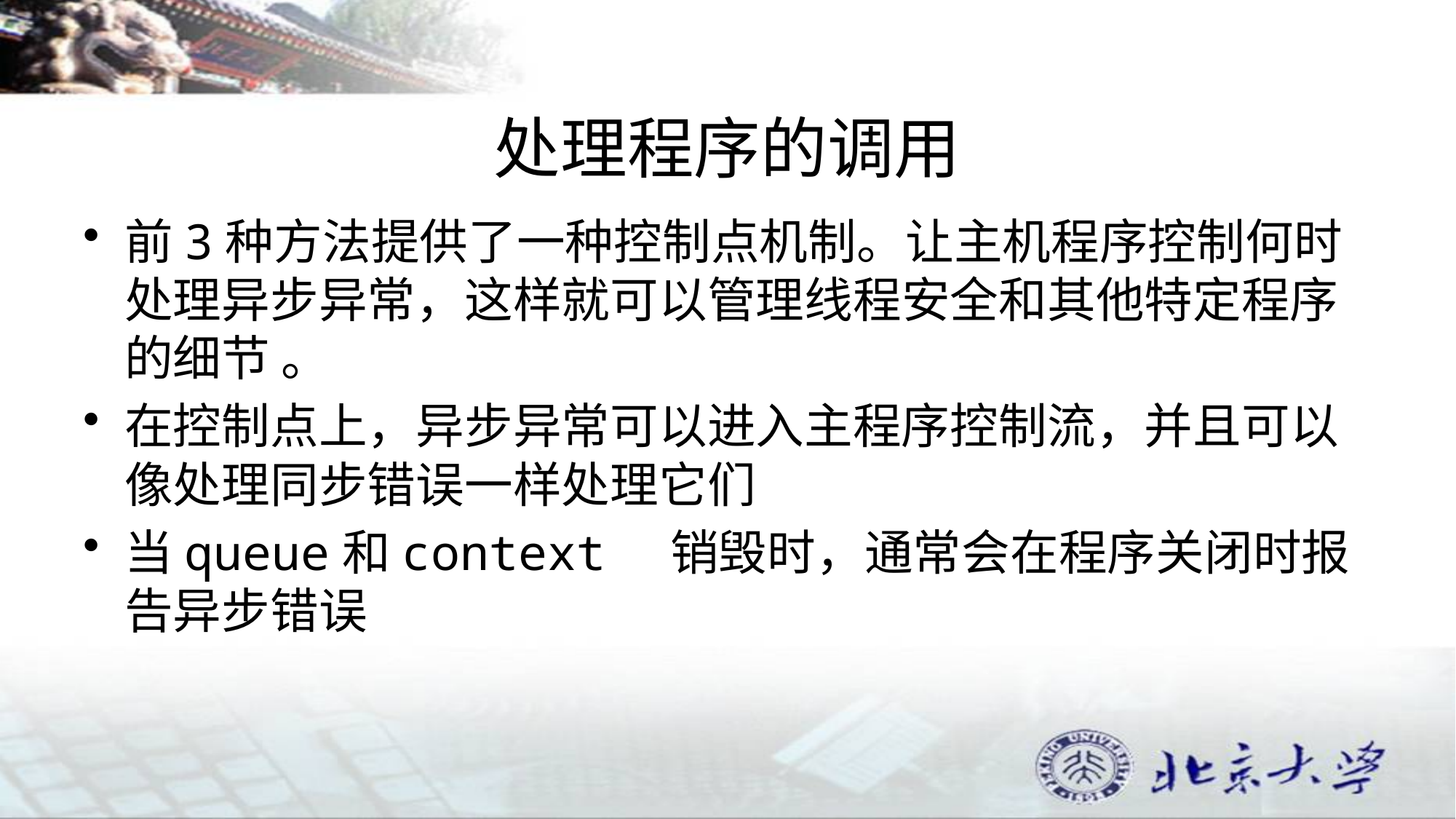

# 处理程序的调用
前3种方法提供了一种控制点机制。让主机程序控制何时处理异步异常，这样就可以管理线程安全和其他特定程序的细节 。
在控制点上，异步异常可以进入主程序控制流，并且可以像处理同步错误一样处理它们
当queue和context	销毁时，通常会在程序关闭时报告异步错误